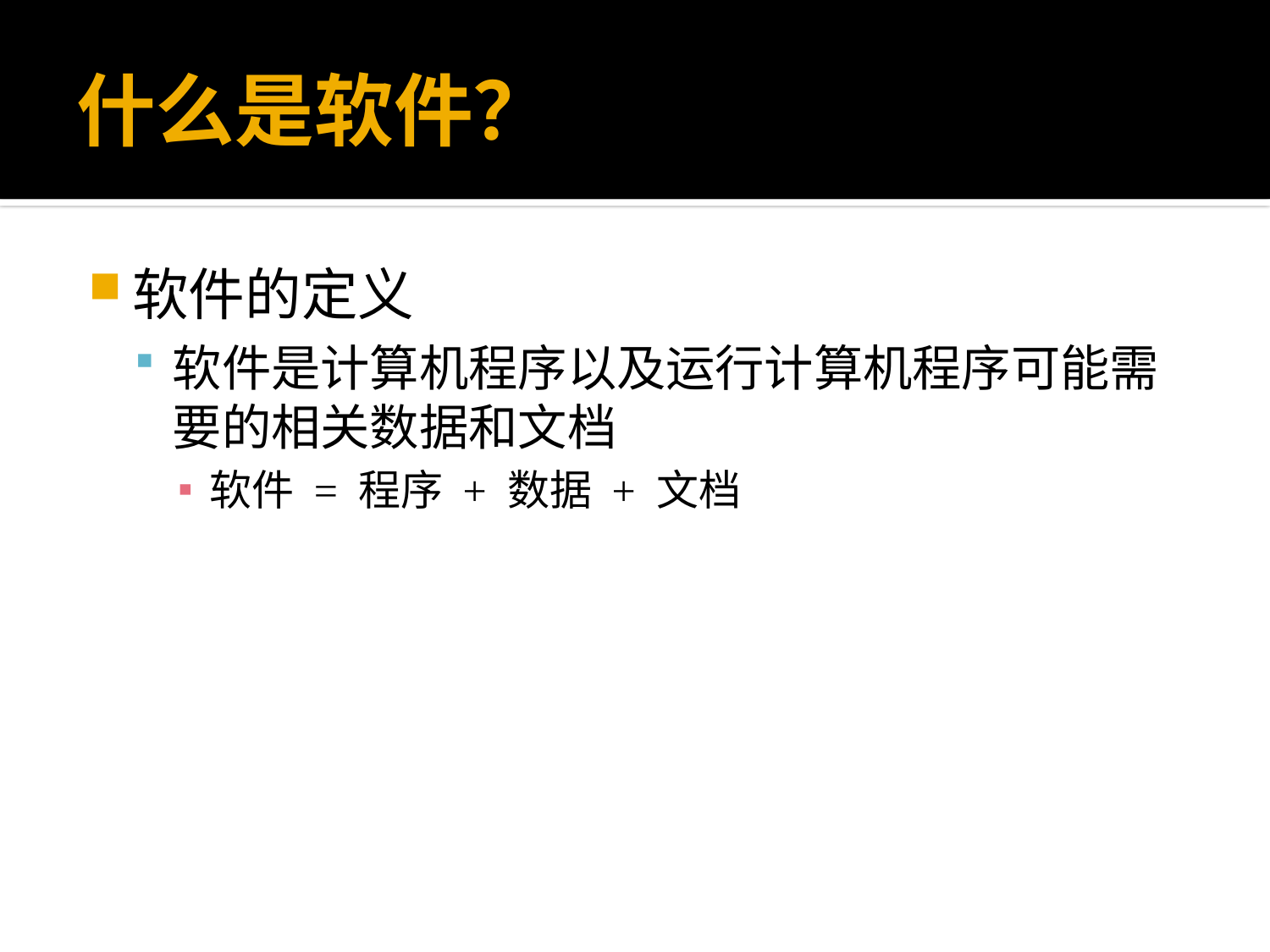

# 什么是软件？
软件的定义
软件是计算机程序以及运行计算机程序可能需要的相关数据和文档
软件 = 程序 + 数据 + 文档